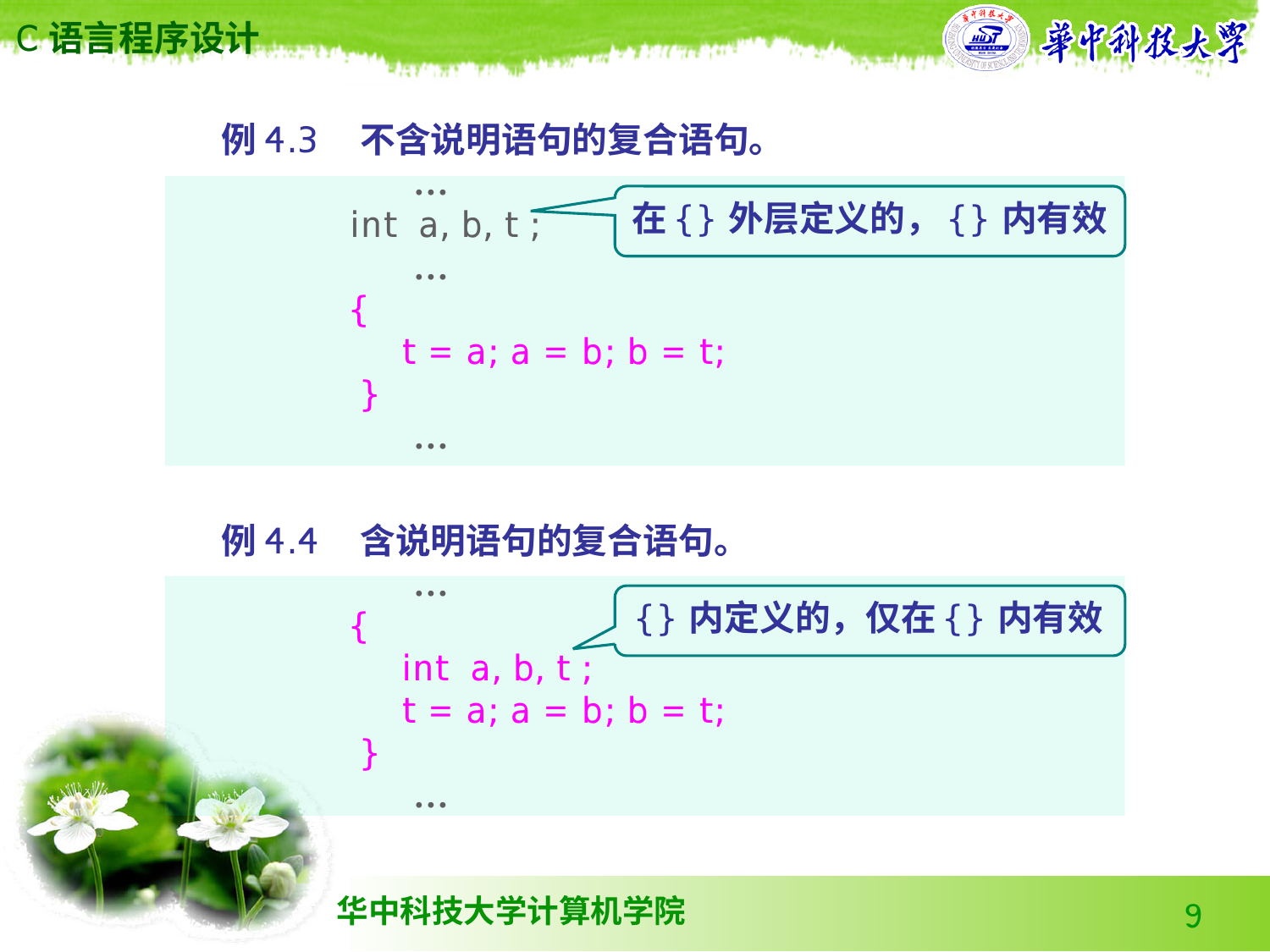

例4.3   不含说明语句的复合语句。
                        …
                  int  a, b, t ;
                        …
                  {
                       t = a; a = b; b = t;
                   }
                        …

在{}外层定义的，{}内有效
      例4.4   含说明语句的复合语句。
                        …
                  {
                       int  a, b, t ;
                       t = a; a = b; b = t;
                   }
                        …

{}内定义的，仅在{}内有效
9